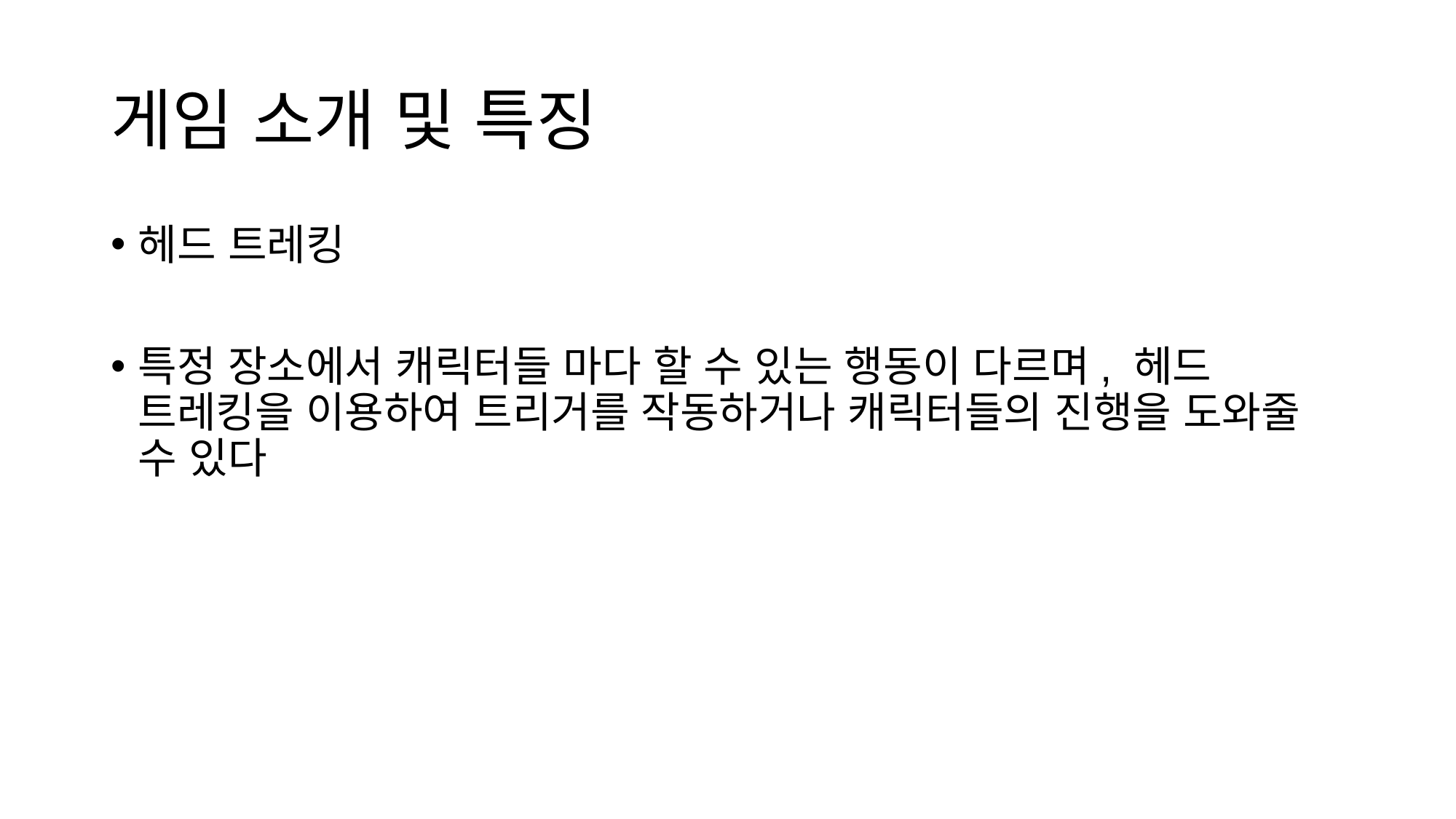

# 게임 소개 및 특징
헤드 트레킹

특정 장소에서 캐릭터들 마다 할 수 있는 행동이 다르며, 헤드 트레킹을 이용하여 트리거를 작동하거나 캐릭터들의 진행을 도와줄 수 있다